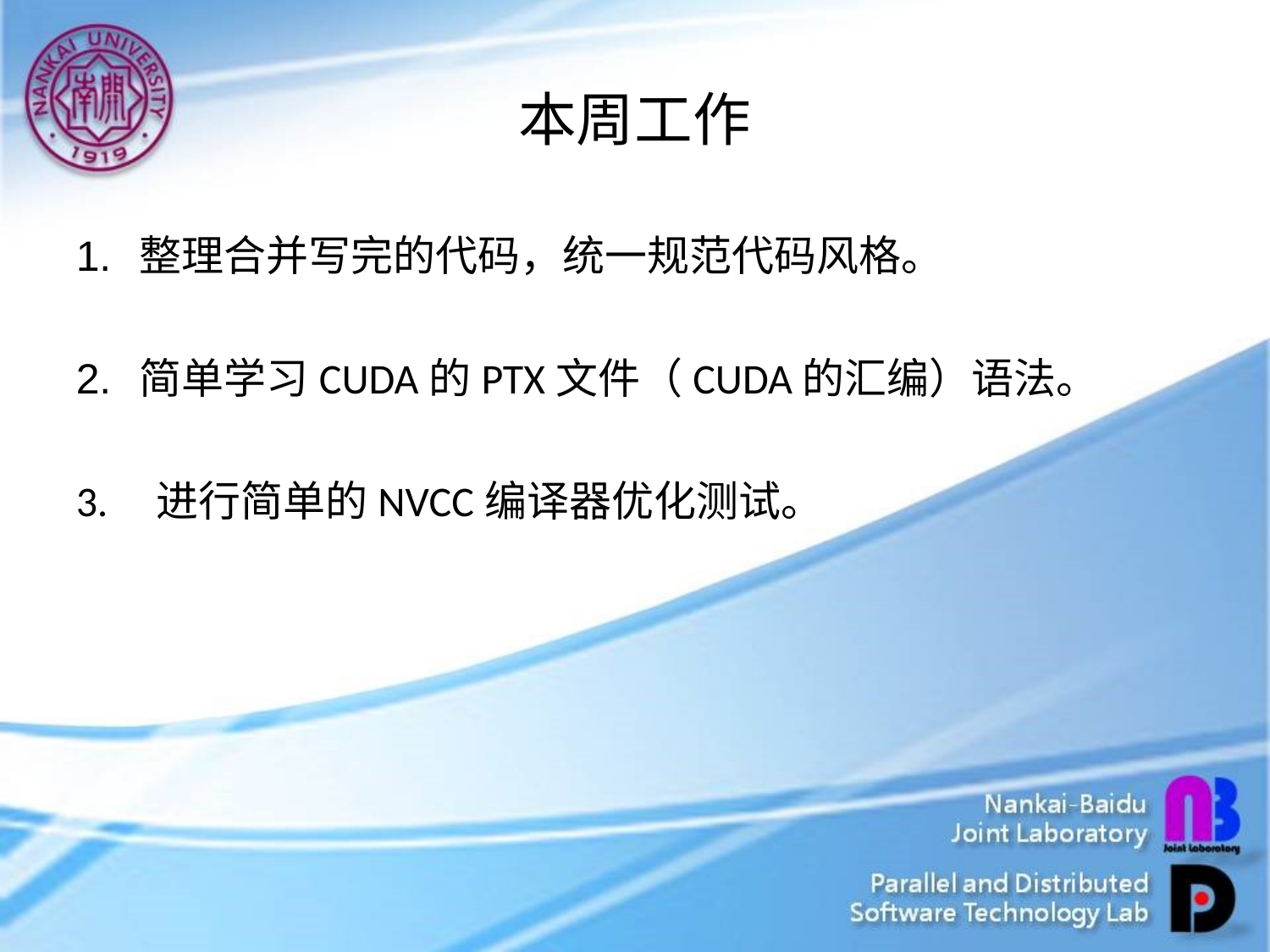

# 本周工作
整理合并写完的代码，统一规范代码风格。

简单学习CUDA的PTX文件（CUDA的汇编）语法。

3.    进行简单的NVCC编译器优化测试。